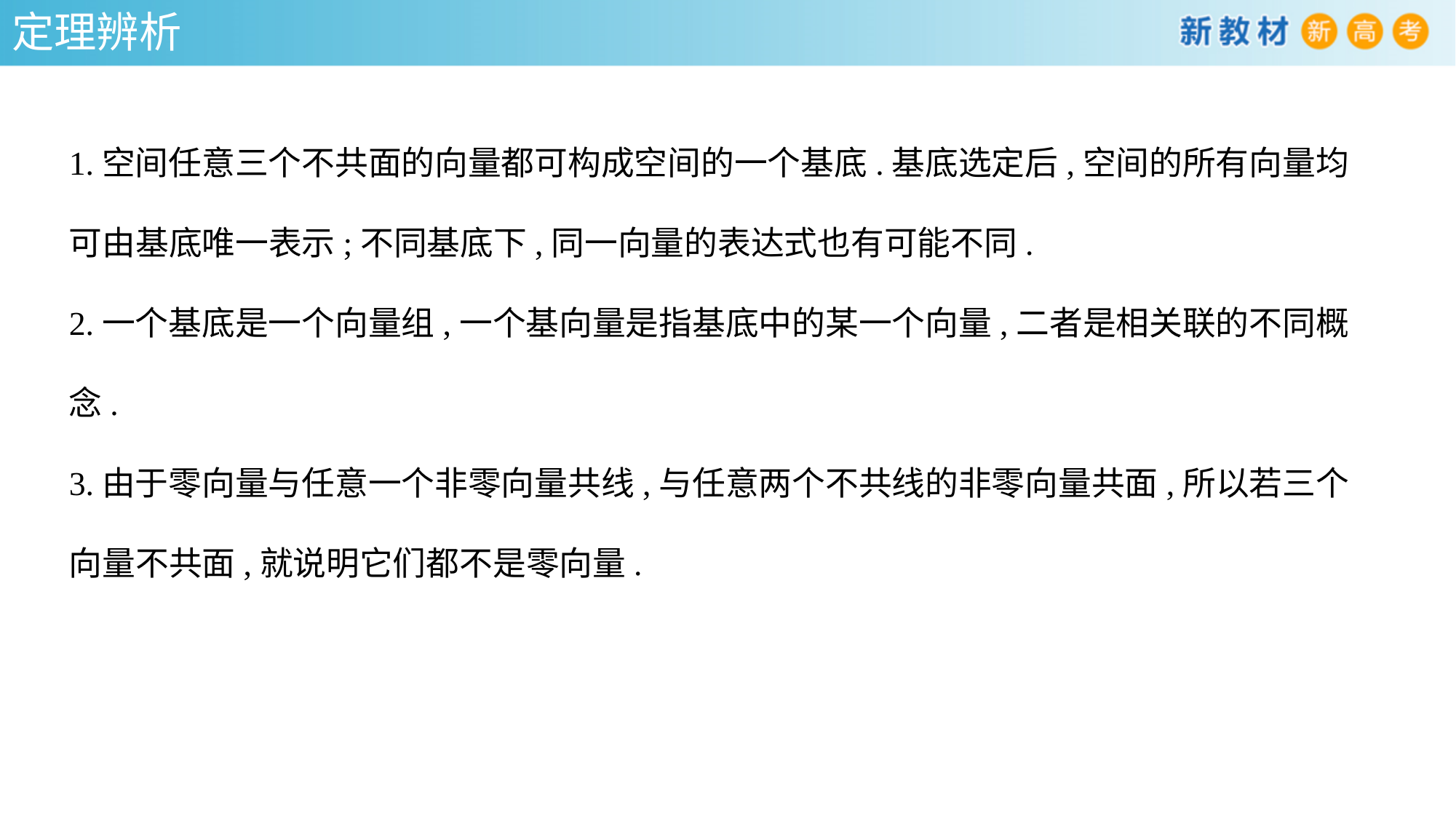

定理辨析
1.空间任意三个不共面的向量都可构成空间的一个基底.基底选定后,空间的所有向量均可由基底唯一表示;不同基底下,同一向量的表达式也有可能不同.
2.一个基底是一个向量组,一个基向量是指基底中的某一个向量,二者是相关联的不同概念.
3.由于零向量与任意一个非零向量共线,与任意两个不共线的非零向量共面,所以若三个向量不共面,就说明它们都不是零向量.